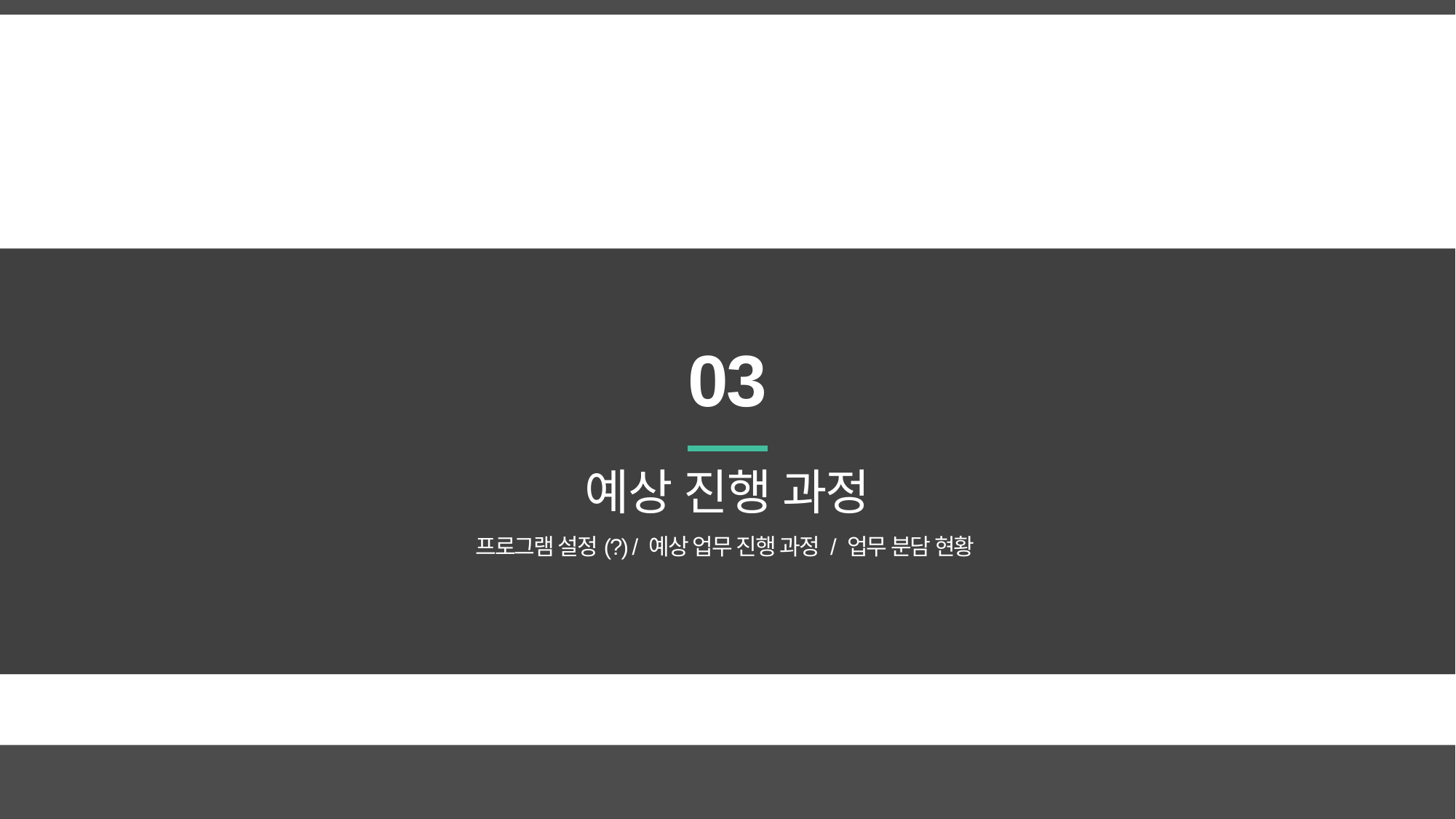

# 03
예상 진행 과정
프로그램 설정(?) / 예상 업무 진행 과정 / 업무 분담 현황